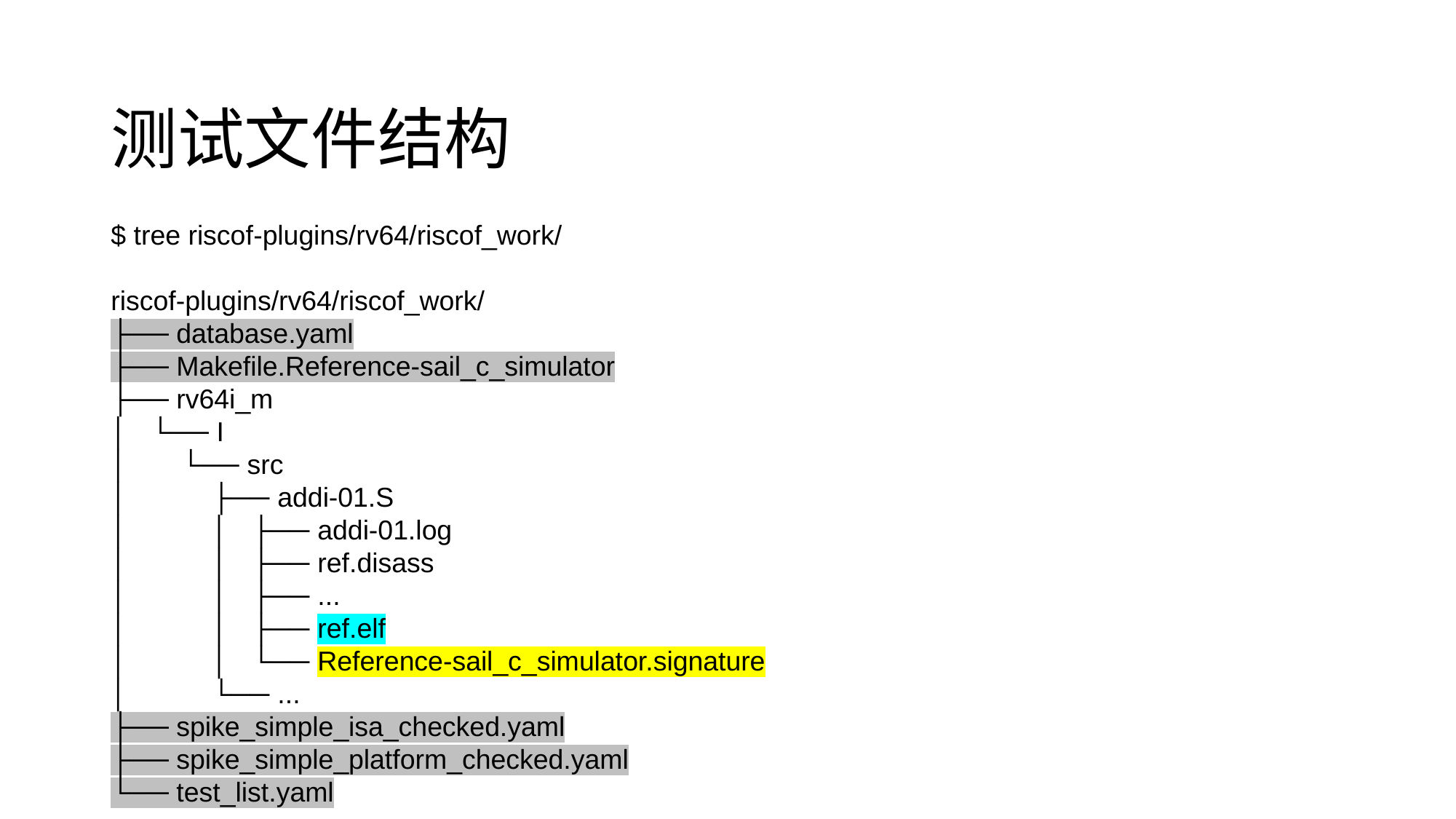

# 测试文件结构
$ tree riscof-plugins/rv64/riscof_work/

riscof-plugins/rv64/riscof_work/
├── database.yaml├── Makefile.Reference-sail_c_simulator
├── rv64i_m│   └── I│       └── src│           ├── addi-01.S│           │   ├── addi-01.log│           │   ├── ref.disass
│           │   ├── ...│           │   ├── ref.elf
│           │   └── Reference-sail_c_simulator.signature
│           └── ...
├── spike_simple_isa_checked.yaml├── spike_simple_platform_checked.yaml└── test_list.yaml